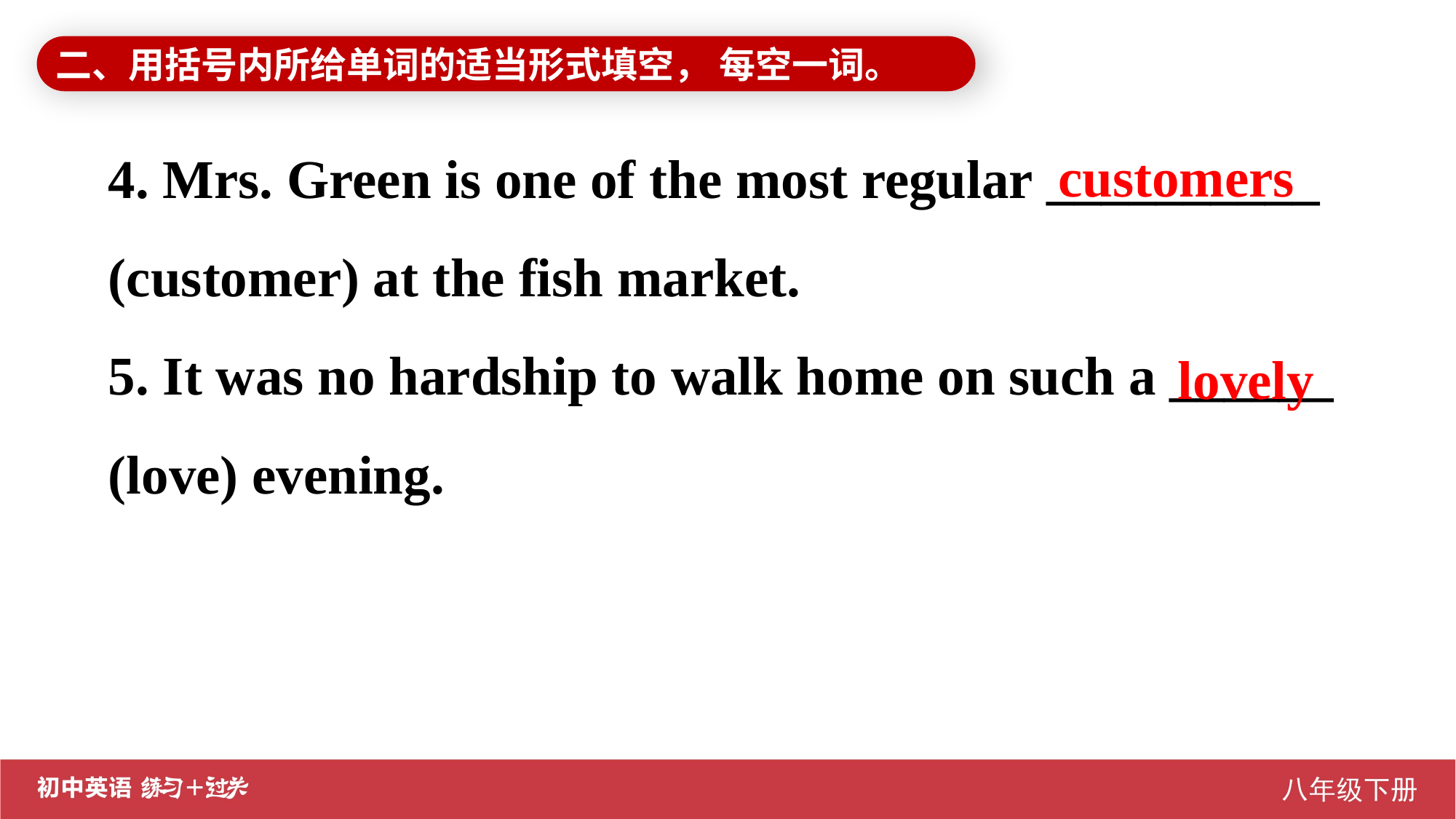

二、用括号内所给单词的适当形式填空， 每空一词。
4. Mrs. Green is one of the most regular __________ (customer) at the fish market.
5. It was no hardship to walk home on such a ______ (love) evening.
customers
lovely